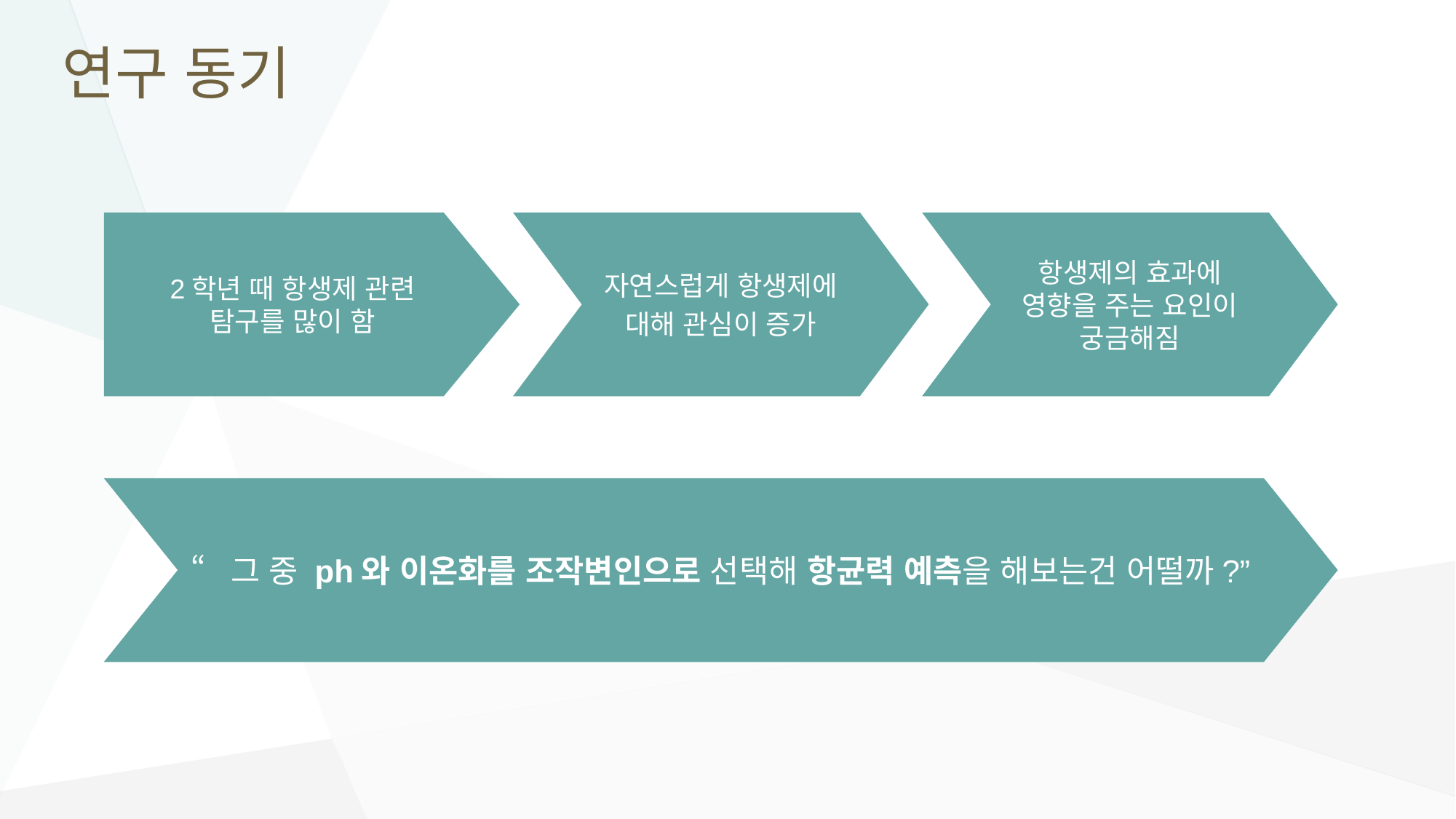

# 연구 동기
2학년 때 항생제 관련
탐구를 많이 함
자연스럽게 항생제에
대해 관심이 증가
항생제의 효과에
영향을 주는 요인이
궁금해짐
“그 중 ph와 이온화를 조작변인으로 선택해 항균력 예측을 해보는건 어떨까?”